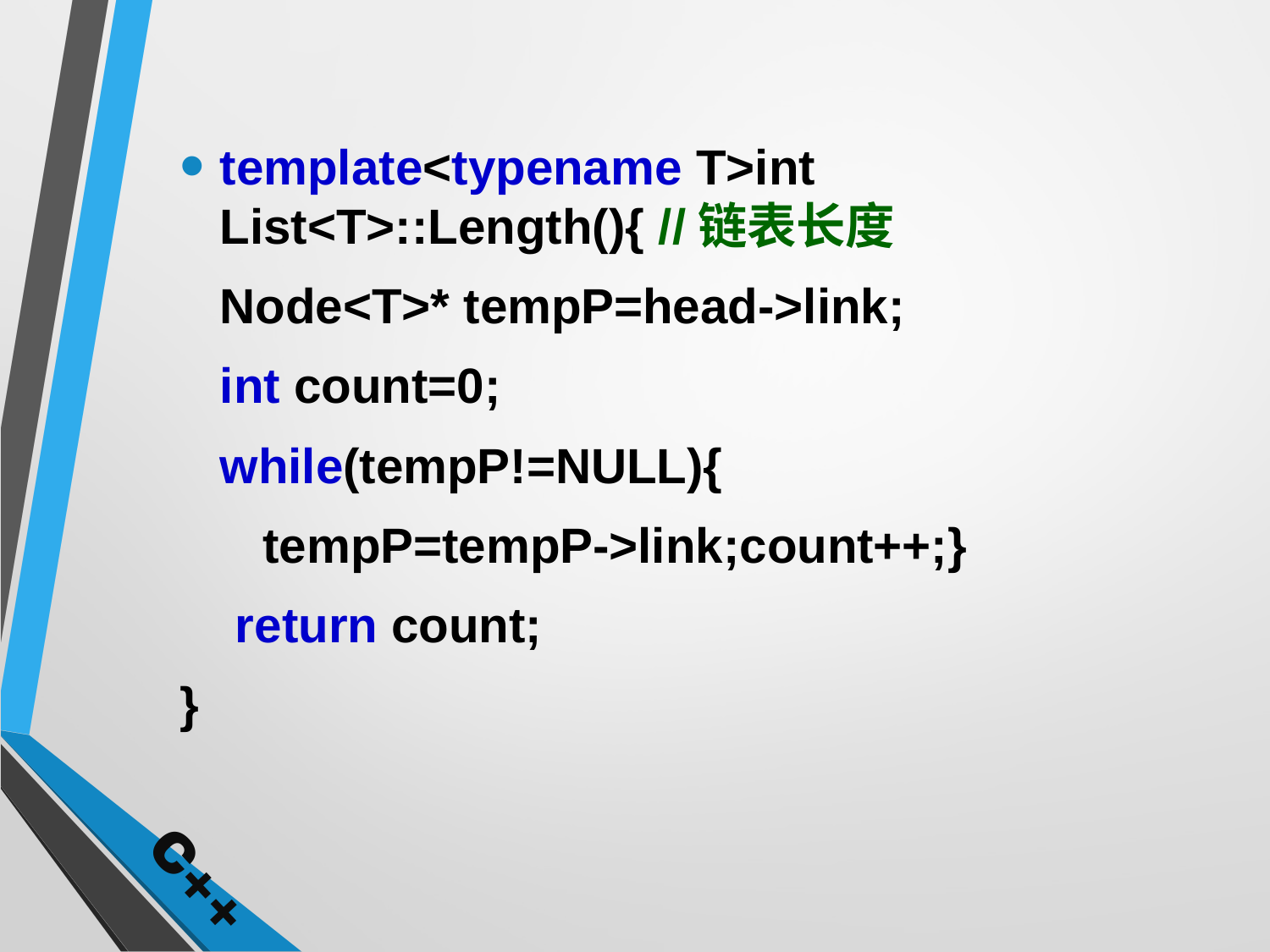

template<typename T>int List<T>::Length(){ //链表长度
	Node<T>* tempP=head->link;
	int count=0;
	while(tempP!=NULL){
      tempP=tempP->link;count++;}
    return count;
}